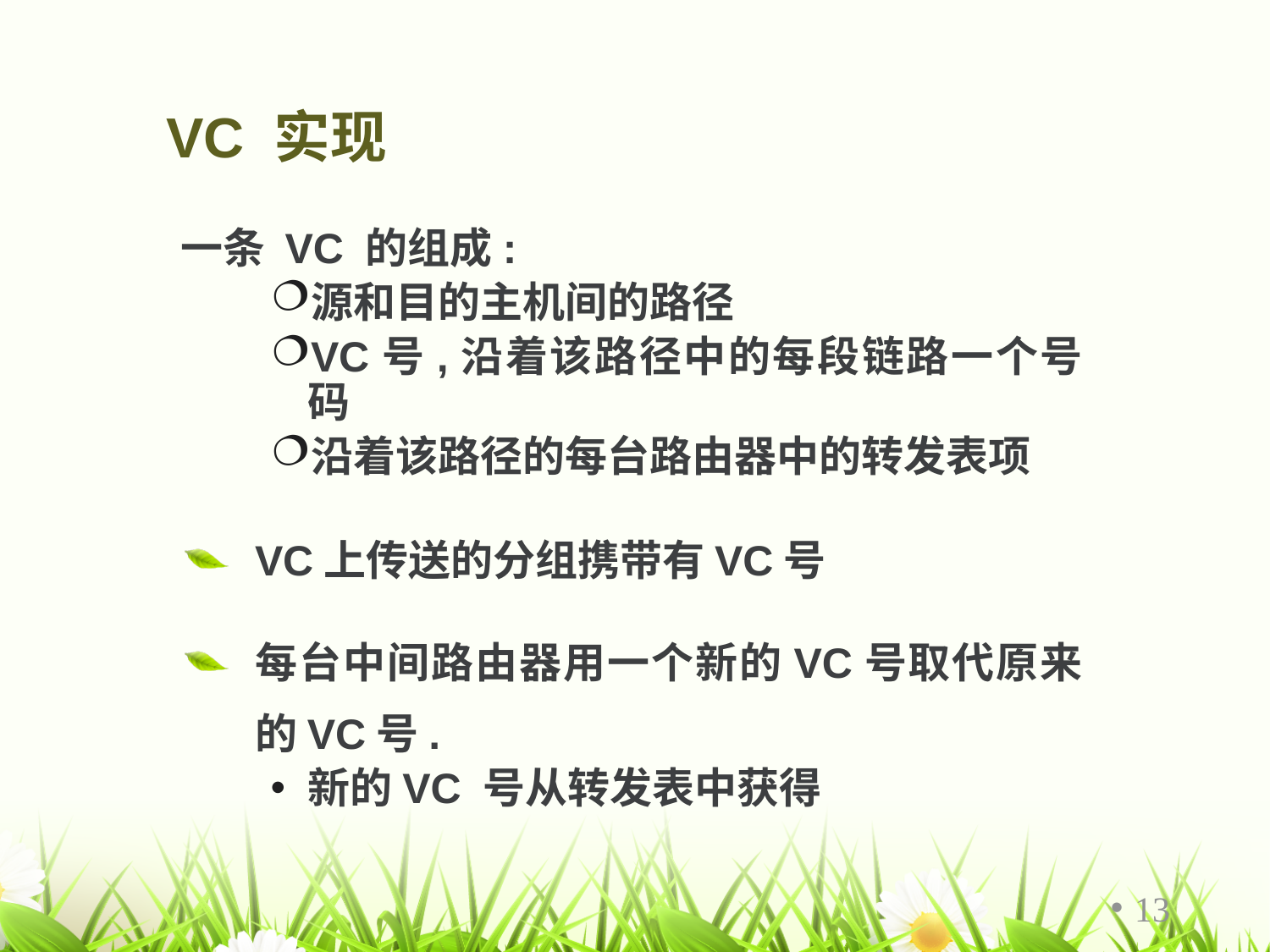

# VC 实现
一条 VC 的组成:
源和目的主机间的路径
VC号,沿着该路径中的每段链路一个号码
沿着该路径的每台路由器中的转发表项
VC上传送的分组携带有VC号
每台中间路由器用一个新的VC号取代原来的VC号.
新的VC 号从转发表中获得
13